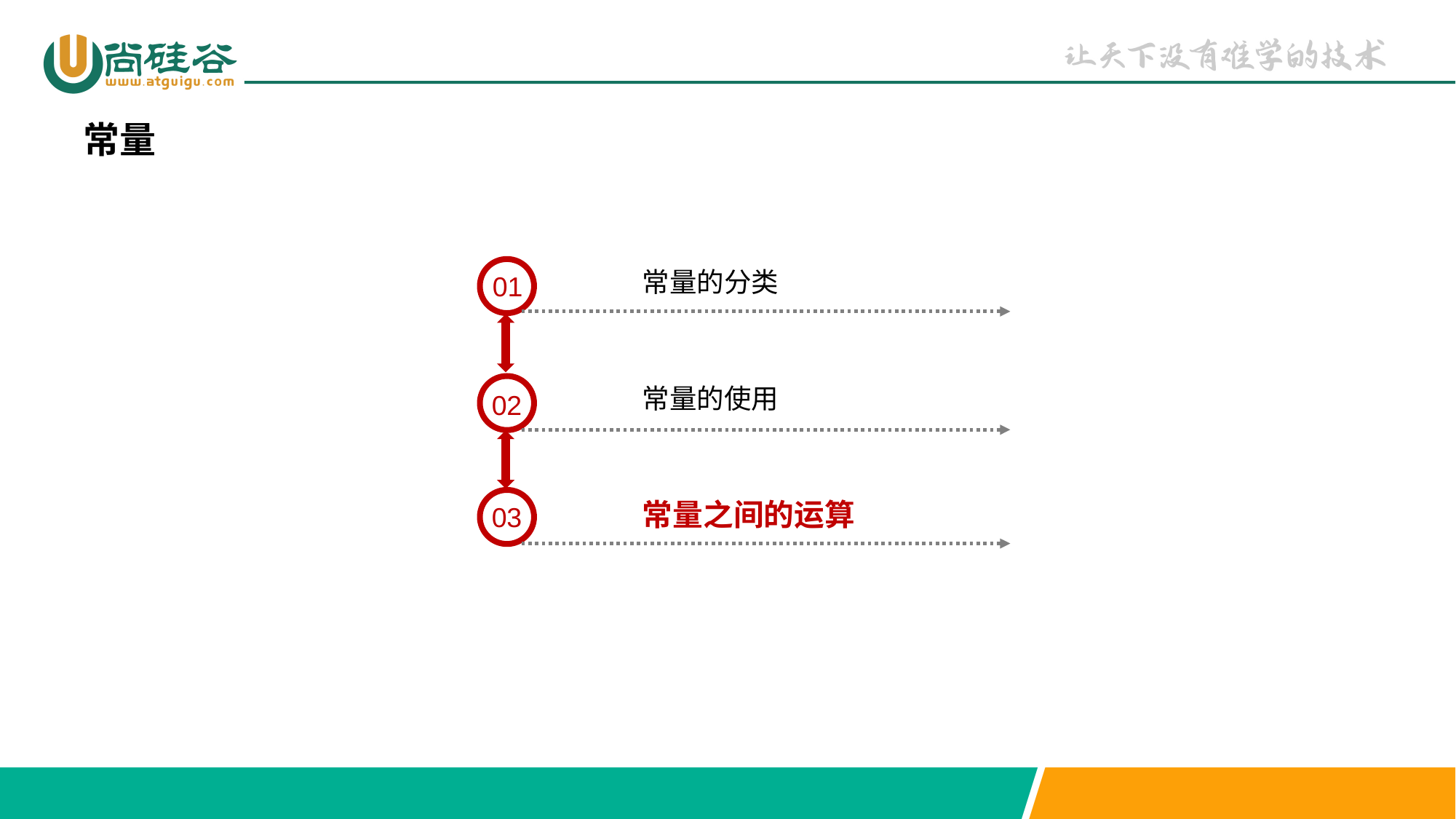

常量

常量的分类
01

常量的使用
02

常量之间的运算
03